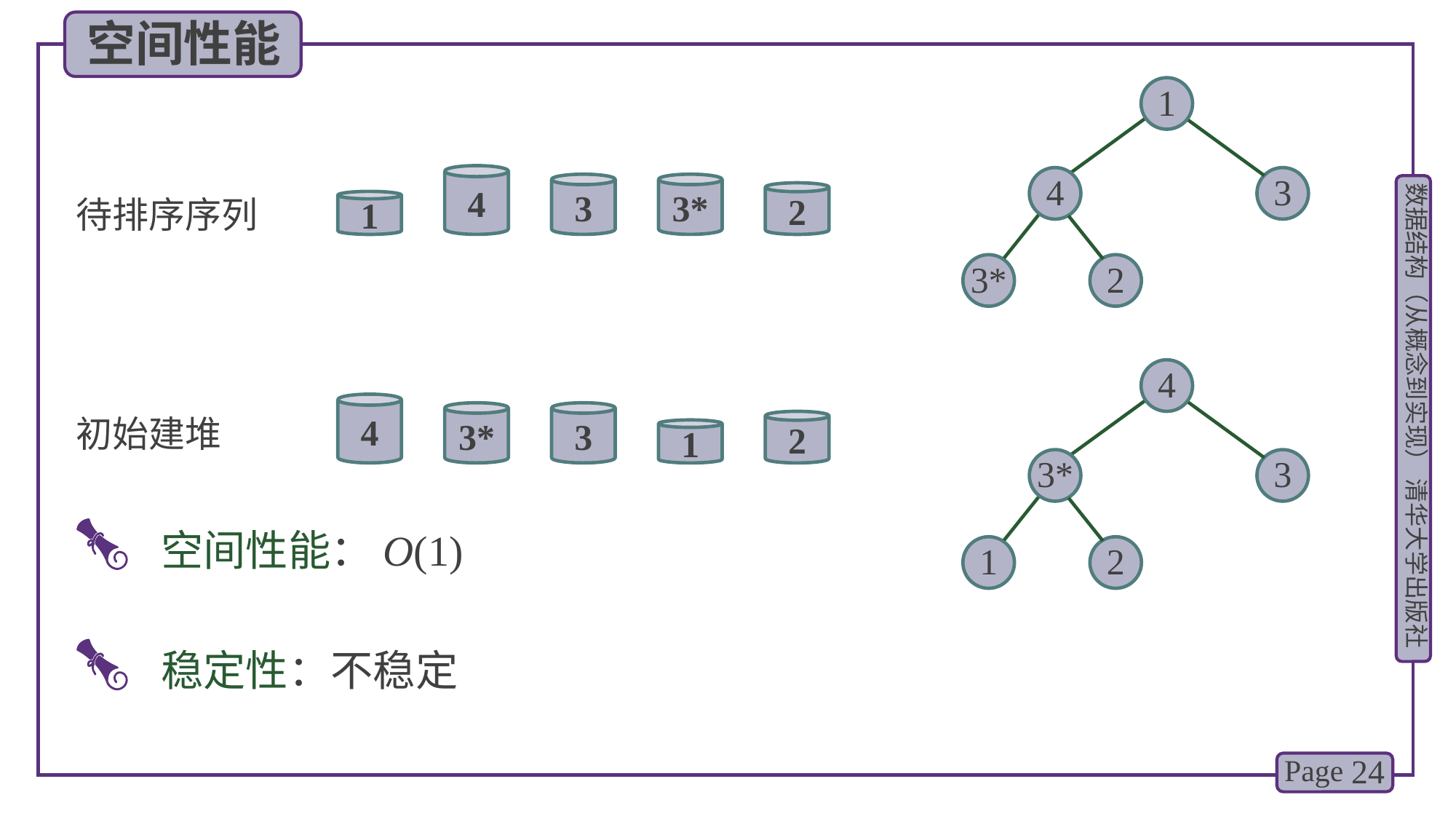

空间性能

1

4
4
3
3
3*
2
1
待排序序列

3*
2
4
4

3*
3
初始建堆
2
1
3*
3

 空间性能：O(1)

1
2
 稳定性：不稳定